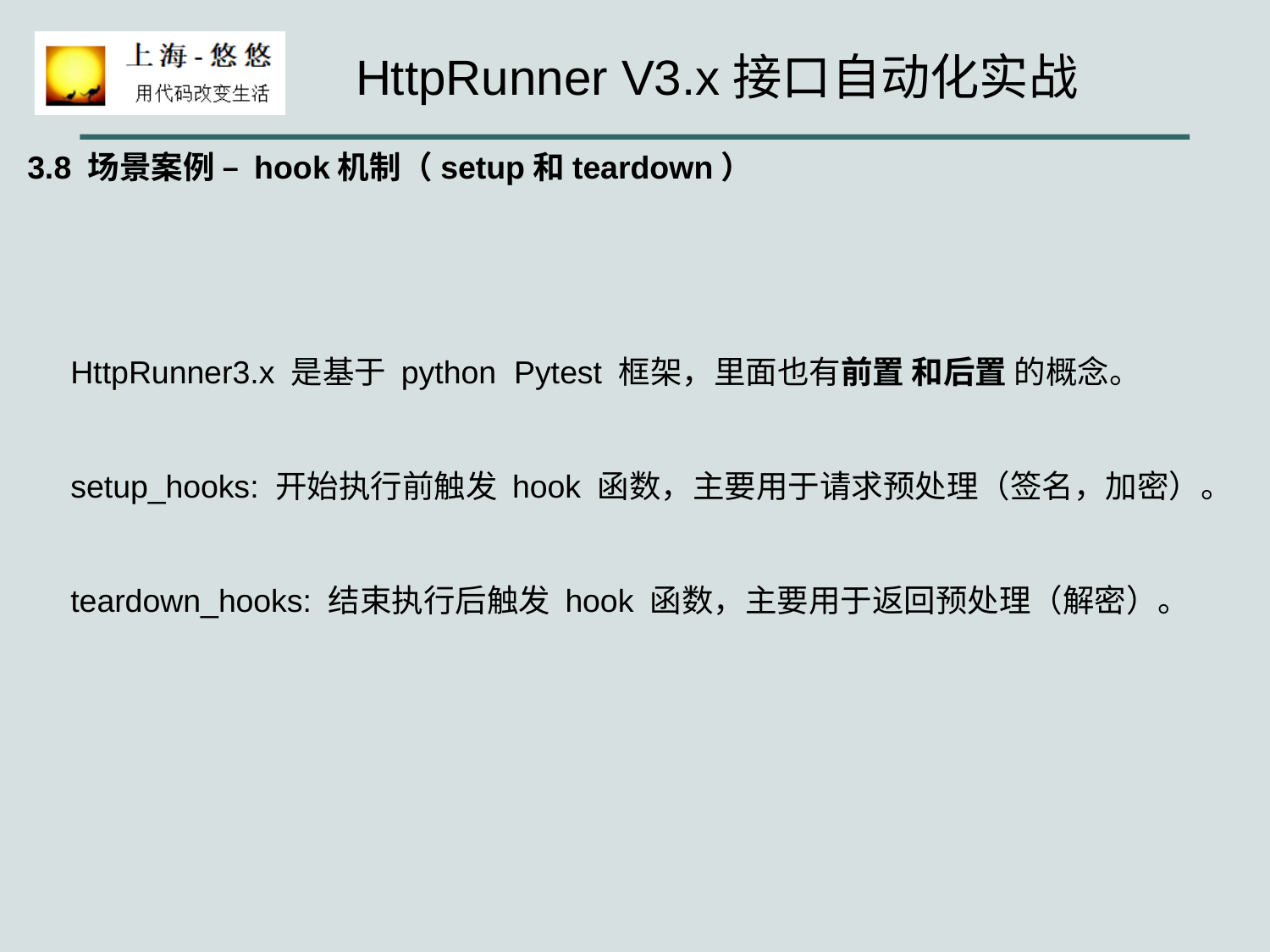

3.8 场景案例 – hook机制（setup和teardown）
HttpRunner3.x 是基于 python  Pytest 框架，里面也有前置 和后置 的概念。

setup_hooks: 开始执行前触发 hook 函数，主要用于请求预处理（签名，加密）。

teardown_hooks: 结束执行后触发 hook 函数，主要用于返回预处理（解密）。